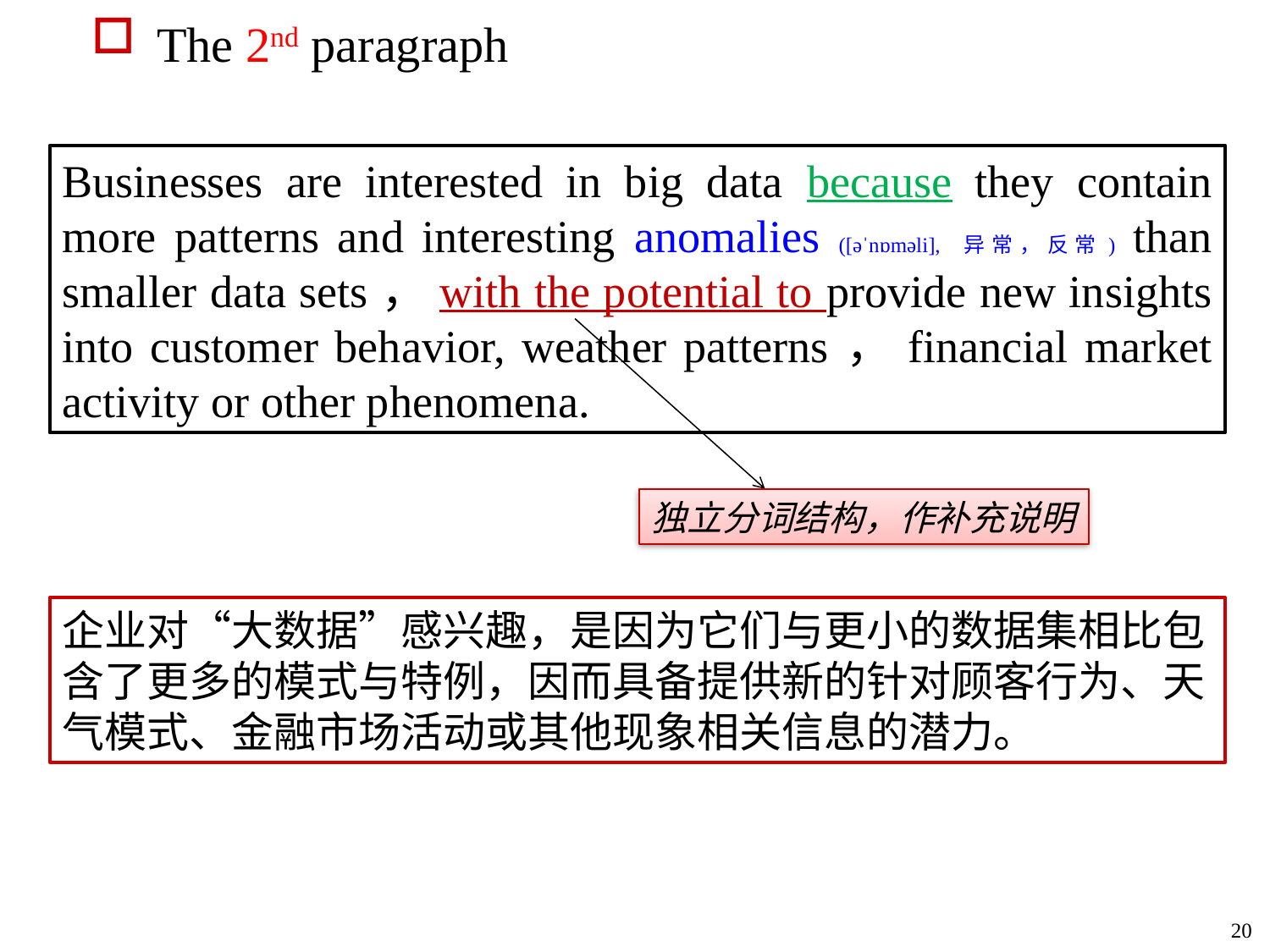

The 2nd paragraph
Businesses are interested in big data because they contain more patterns and interesting anomalies ([əˈnɒməli], 异常，反常) than smaller data sets，with the potential to provide new insights into customer behavior, weather patterns，financial market activity or other phenomena.
独立分词结构，作补充说明
企业对“大数据”感兴趣，是因为它们与更小的数据集相比包含了更多的模式与特例，因而具备提供新的针对顾客行为、天气模式、金融市场活动或其他现象相关信息的潜力。
20